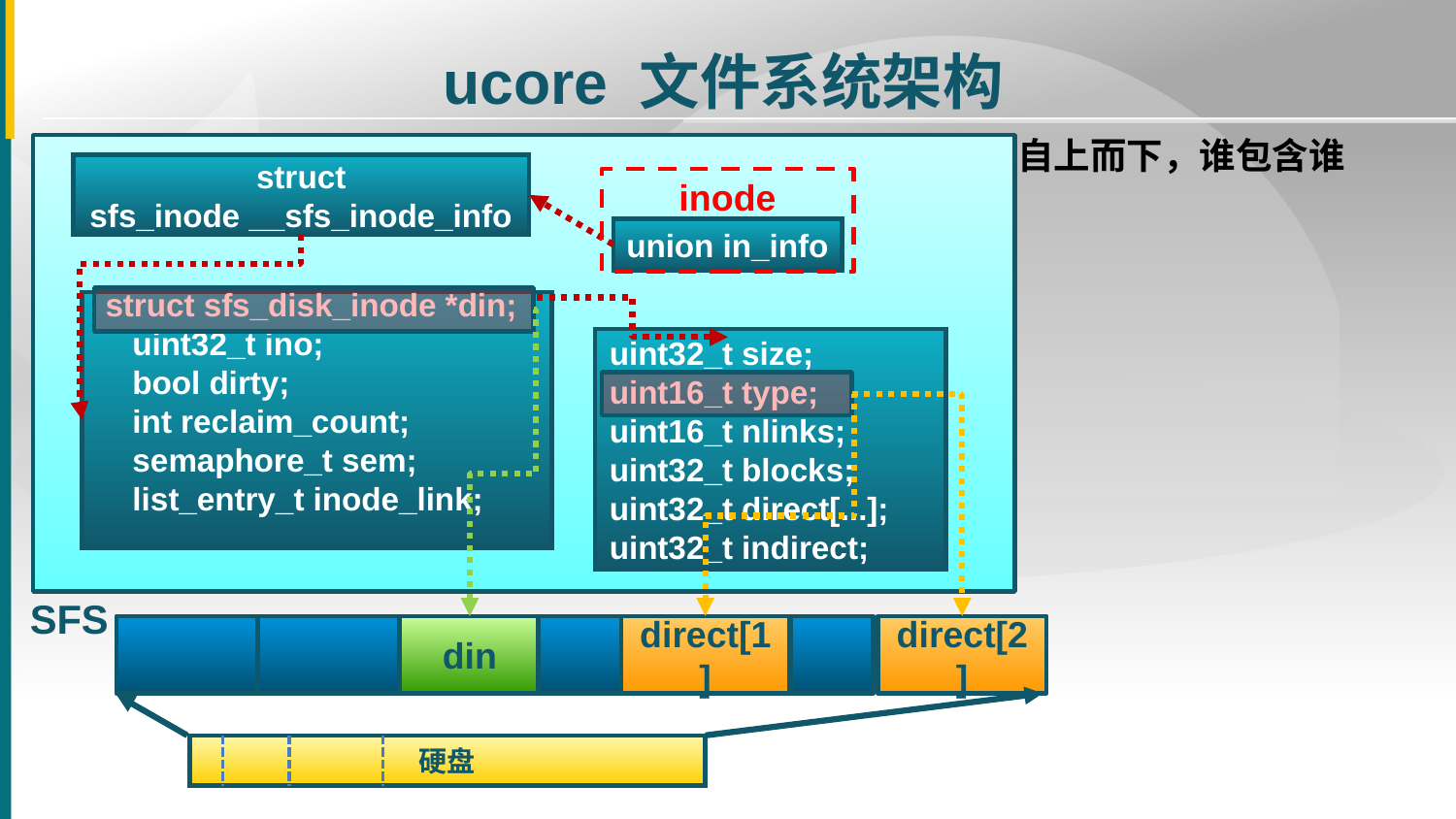

ucore 文件系统架构
自上而下，谁包含谁

struct
sfs_inode __sfs_inode_info
inode

union in_info

 struct sfs_disk_inode *din;
    uint32_t ino;
    bool dirty;
    int reclaim_count;
    semaphore_t sem;
    list_entry_t inode_link;

uint32_t size;
uint16_t type;
uint16_t nlinks;
uint32_t blocks;
uint32_t direct[...];
uint32_t indirect;

SFS

din

direct[1]

direct[2]
硬盘